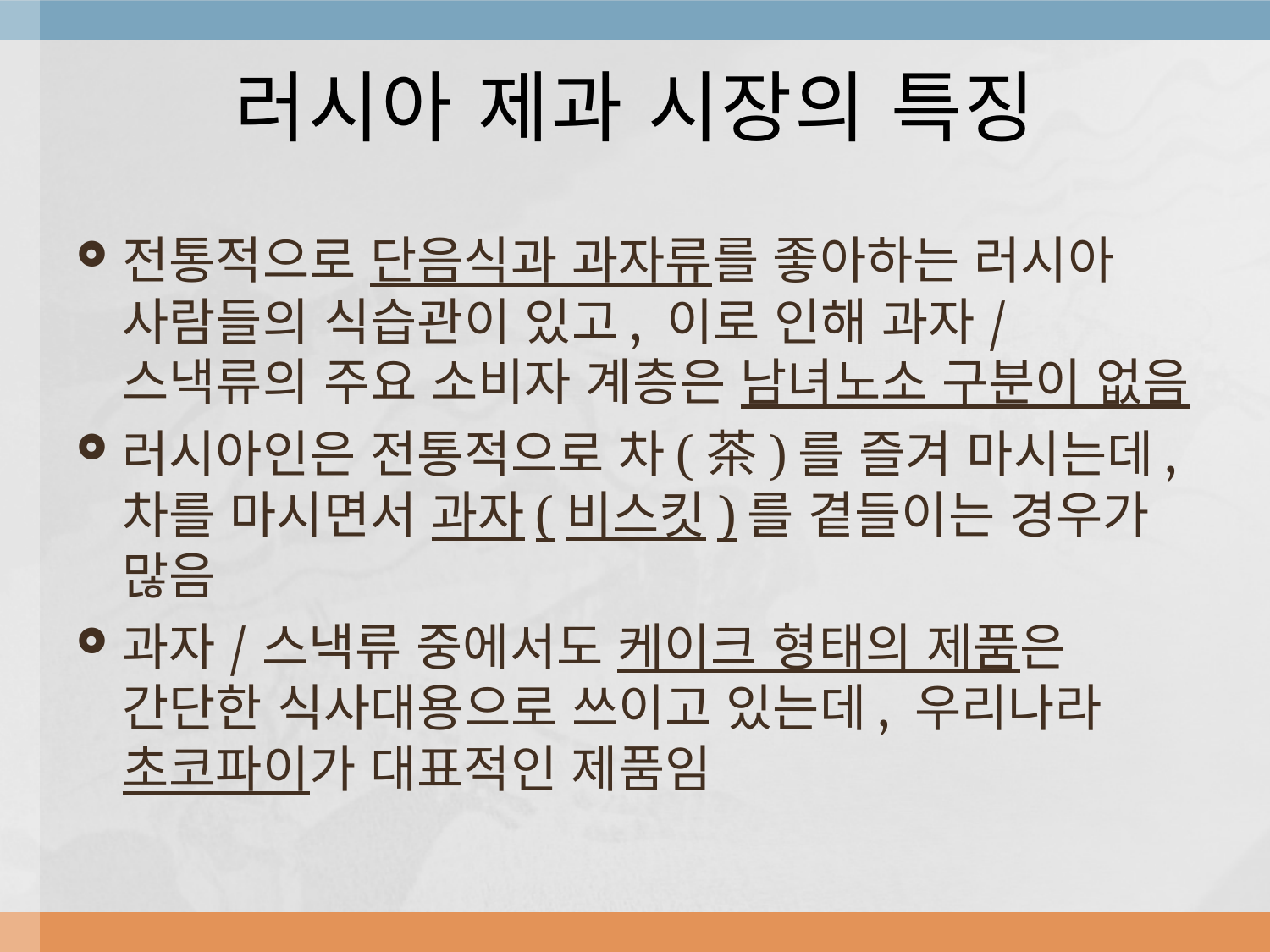

# 러시아 제과 시장의 특징
전통적으로 단음식과 과자류를 좋아하는 러시아 사람들의 식습관이 있고, 이로 인해 과자/스낵류의 주요 소비자 계층은 남녀노소 구분이 없음
러시아인은 전통적으로 차(茶)를 즐겨 마시는데, 차를 마시면서 과자(비스킷)를 곁들이는 경우가 많음
과자/스낵류 중에서도 케이크 형태의 제품은 간단한 식사대용으로 쓰이고 있는데, 우리나라 초코파이가 대표적인 제품임